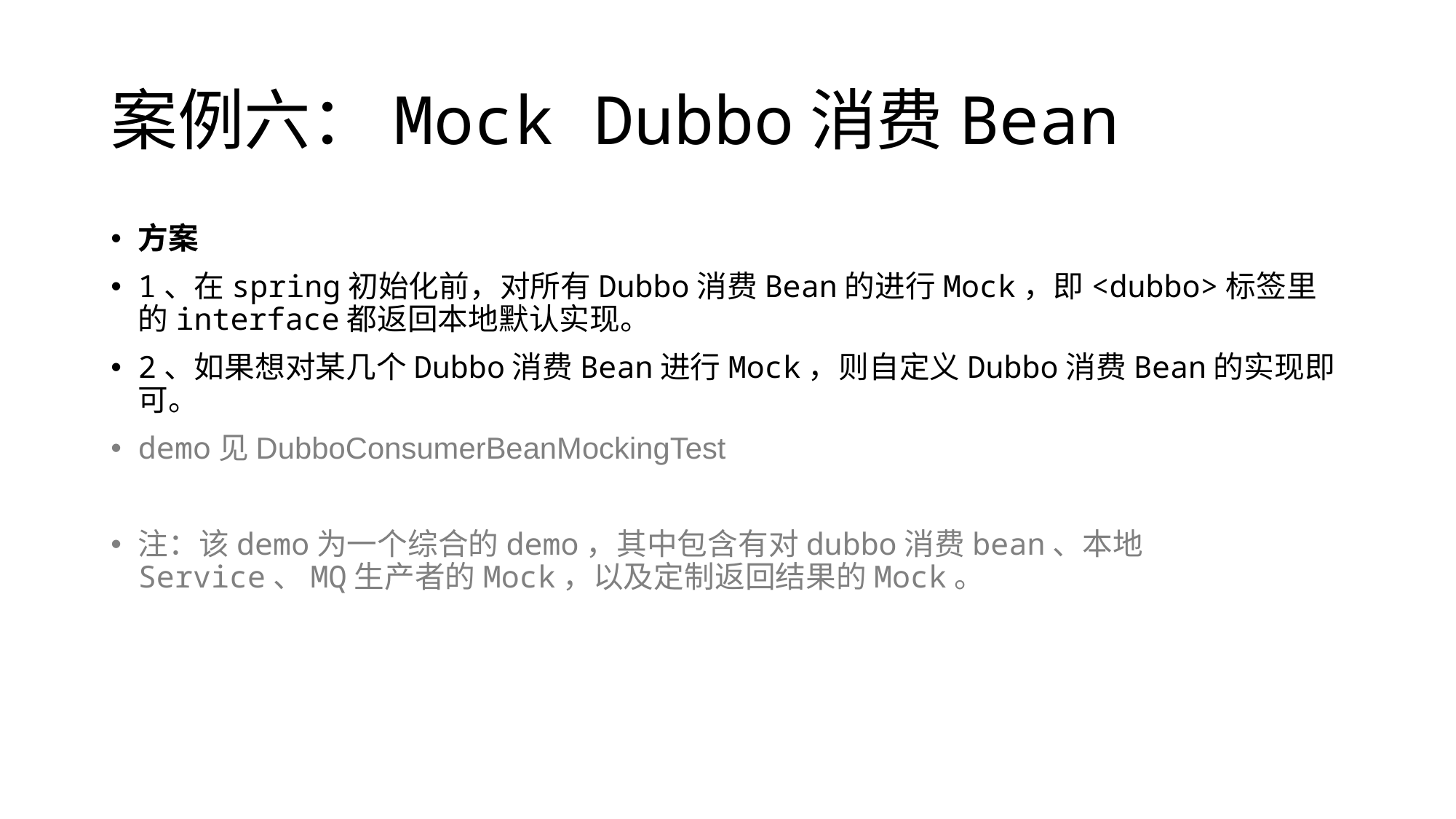

# 案例六：Mock Dubbo消费Bean
方案
1、在spring初始化前，对所有Dubbo消费Bean的进行Mock，即<dubbo>标签里的interface都返回本地默认实现。
2、如果想对某几个Dubbo消费Bean进行Mock，则自定义Dubbo消费Bean的实现即可。
demo见DubboConsumerBeanMockingTest

注：该demo为一个综合的demo，其中包含有对dubbo消费bean、本地Service、MQ生产者的Mock，以及定制返回结果的Mock。